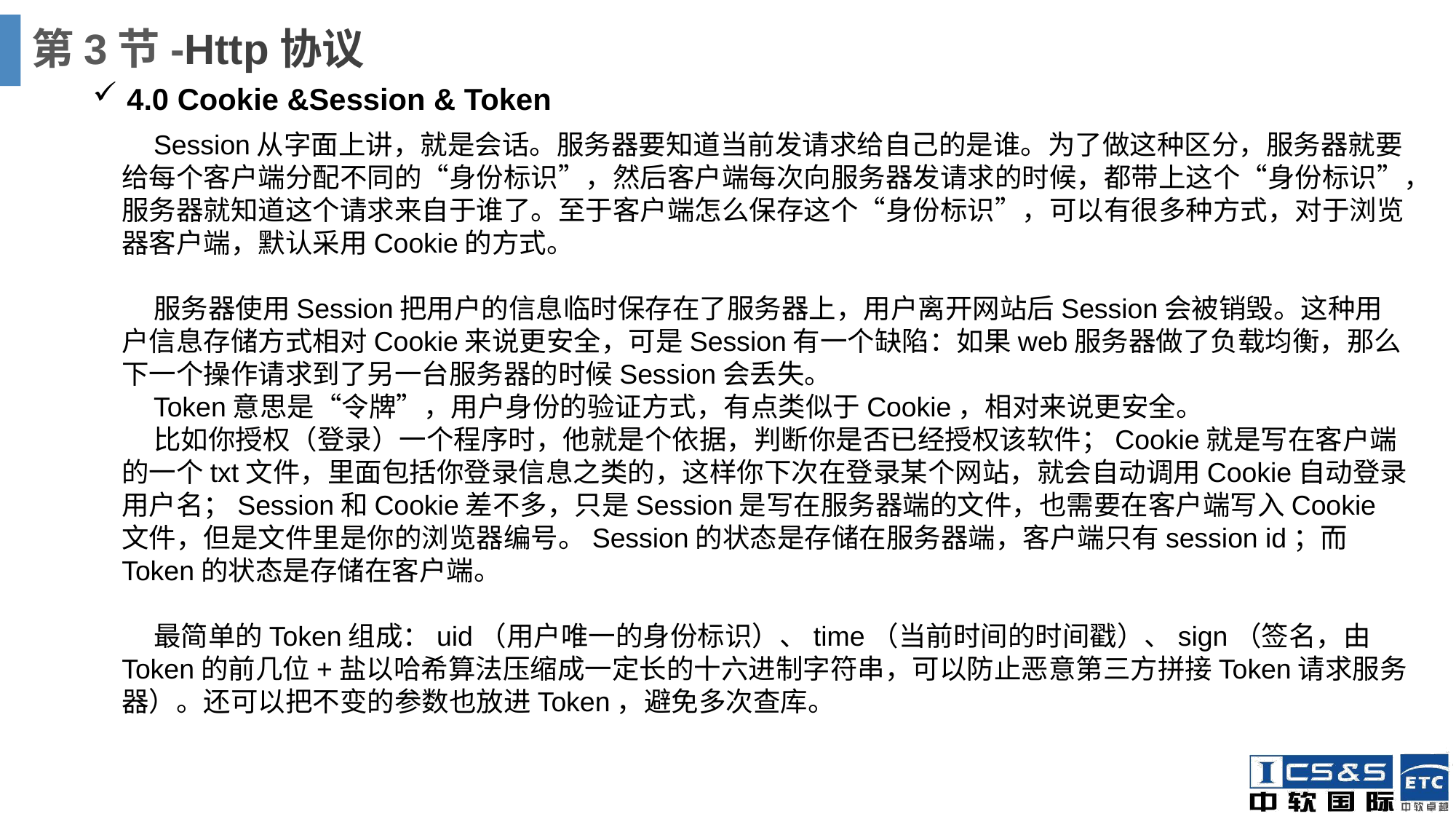

# 第3节-Http协议
4.0 Cookie &Session & Token
Session从字面上讲，就是会话。服务器要知道当前发请求给自己的是谁。为了做这种区分，服务器就要给每个客户端分配不同的“身份标识”，然后客户端每次向服务器发请求的时候，都带上这个“身份标识”，服务器就知道这个请求来自于谁了。至于客户端怎么保存这个“身份标识”，可以有很多种方式，对于浏览器客户端，默认采用Cookie的方式。

服务器使用Session把用户的信息临时保存在了服务器上，用户离开网站后Session会被销毁。这种用户信息存储方式相对Cookie来说更安全，可是Session有一个缺陷：如果web服务器做了负载均衡，那么下一个操作请求到了另一台服务器的时候Session会丢失。
Token意思是“令牌”，用户身份的验证方式，有点类似于Cookie，相对来说更安全。
比如你授权（登录）一个程序时，他就是个依据，判断你是否已经授权该软件；Cookie就是写在客户端的一个txt文件，里面包括你登录信息之类的，这样你下次在登录某个网站，就会自动调用Cookie自动登录用户名；Session和Cookie差不多，只是Session是写在服务器端的文件，也需要在客户端写入Cookie文件，但是文件里是你的浏览器编号。Session的状态是存储在服务器端，客户端只有session id；而Token的状态是存储在客户端。

最简单的Token组成：uid（用户唯一的身份标识）、time（当前时间的时间戳）、sign（签名，由Token的前几位+盐以哈希算法压缩成一定长的十六进制字符串，可以防止恶意第三方拼接Token请求服务器）。还可以把不变的参数也放进Token，避免多次查库。